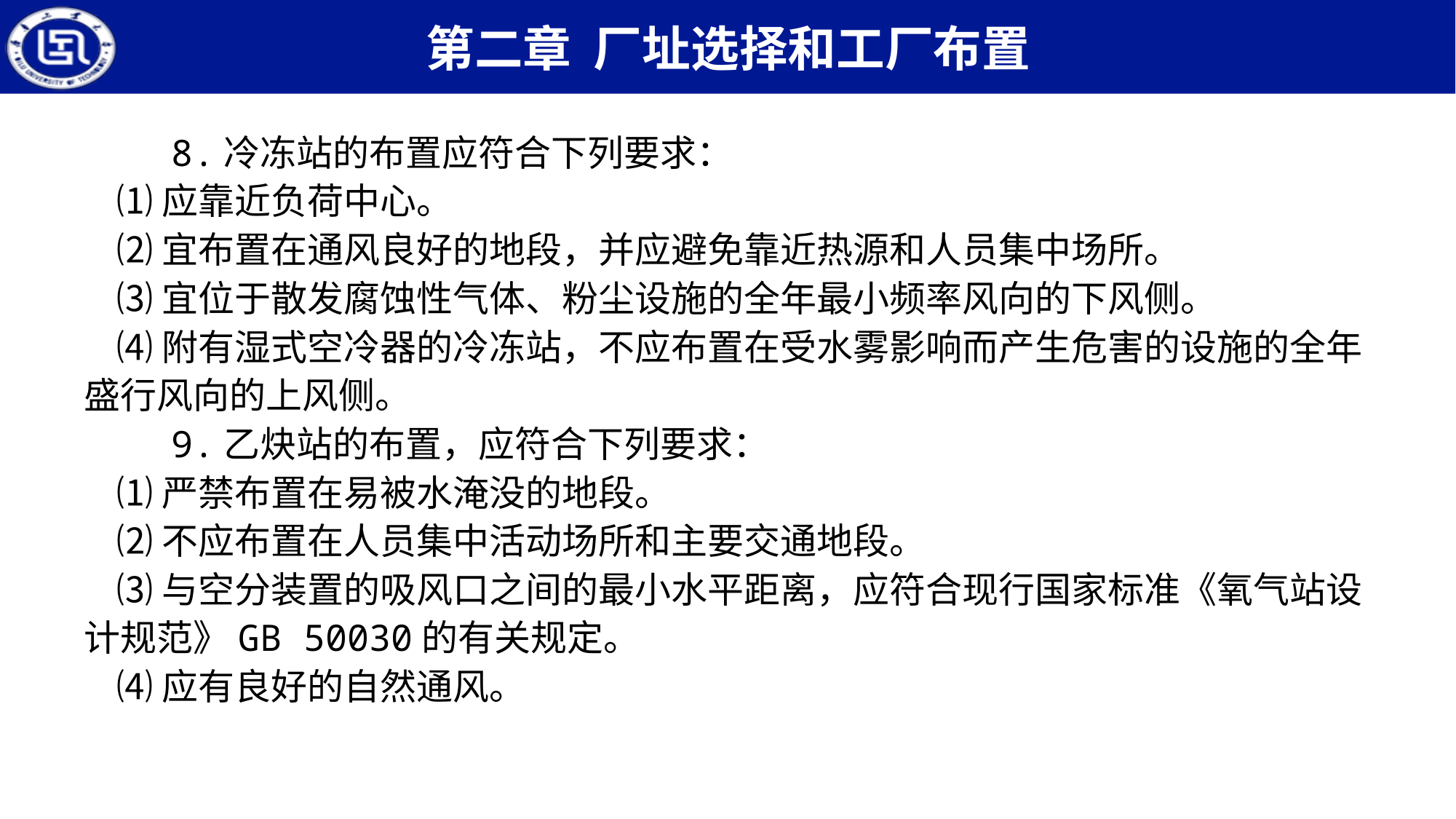

8.冷冻站的布置应符合下列要求：
    ⑴应靠近负荷中心。
    ⑵宜布置在通风良好的地段，并应避免靠近热源和人员集中场所。
    ⑶宜位于散发腐蚀性气体、粉尘设施的全年最小频率风向的下风侧。
    ⑷附有湿式空冷器的冷冻站，不应布置在受水雾影响而产生危害的设施的全年盛行风向的上风侧。
    9.乙炔站的布置，应符合下列要求：
    ⑴严禁布置在易被水淹没的地段。
    ⑵不应布置在人员集中活动场所和主要交通地段。
    ⑶与空分装置的吸风口之间的最小水平距离，应符合现行国家标准《氧气站设计规范》GB 50030的有关规定。
    ⑷应有良好的自然通风。